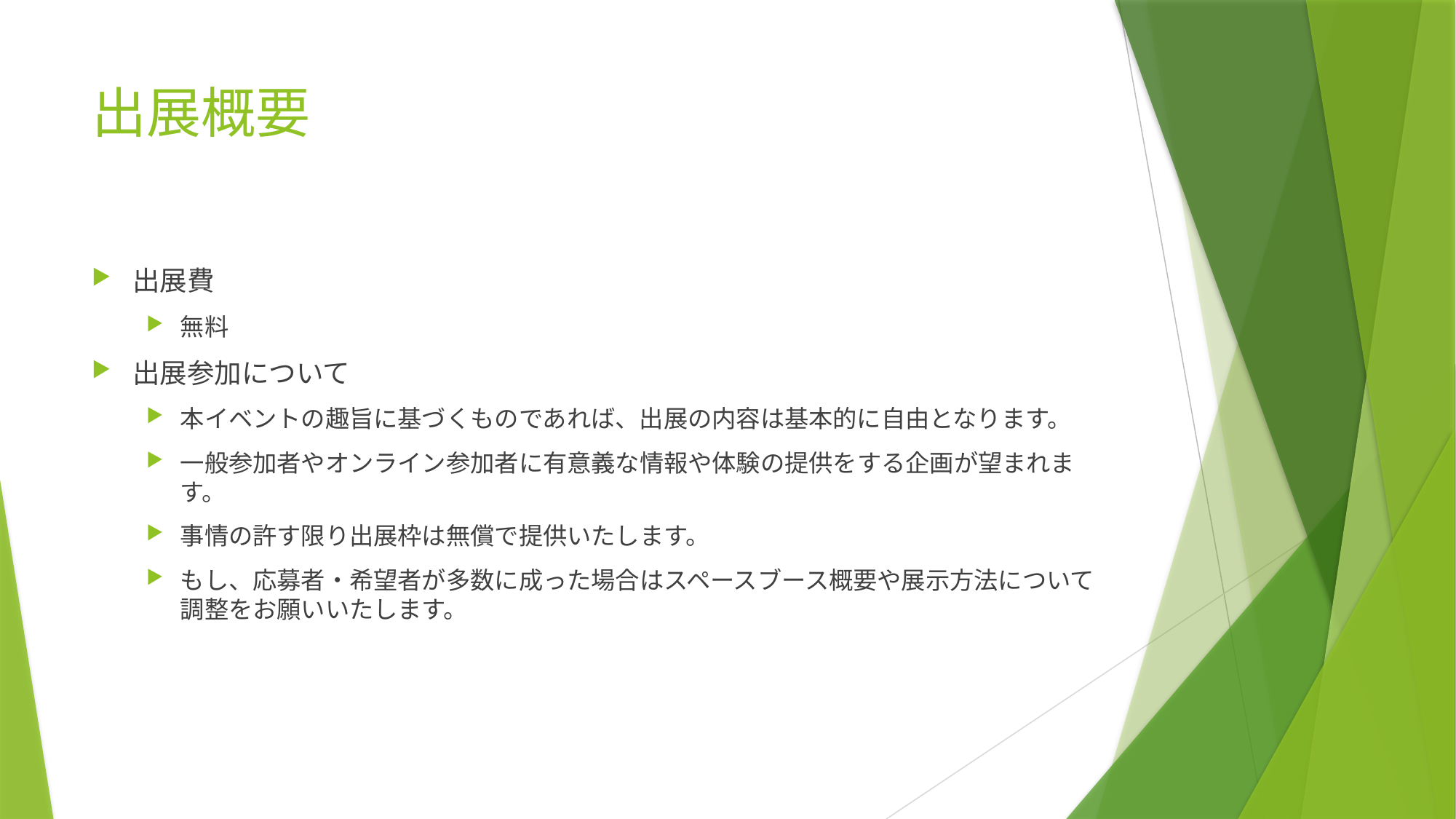

# 出展概要
出展費
無料
出展参加について
本イベントの趣旨に基づくものであれば、出展の内容は基本的に自由となります。
一般参加者やオンライン参加者に有意義な情報や体験の提供をする企画が望まれます。
事情の許す限り出展枠は無償で提供いたします。
もし、応募者・希望者が多数に成った場合はスペースブース概要や展示方法について調整をお願いいたします。